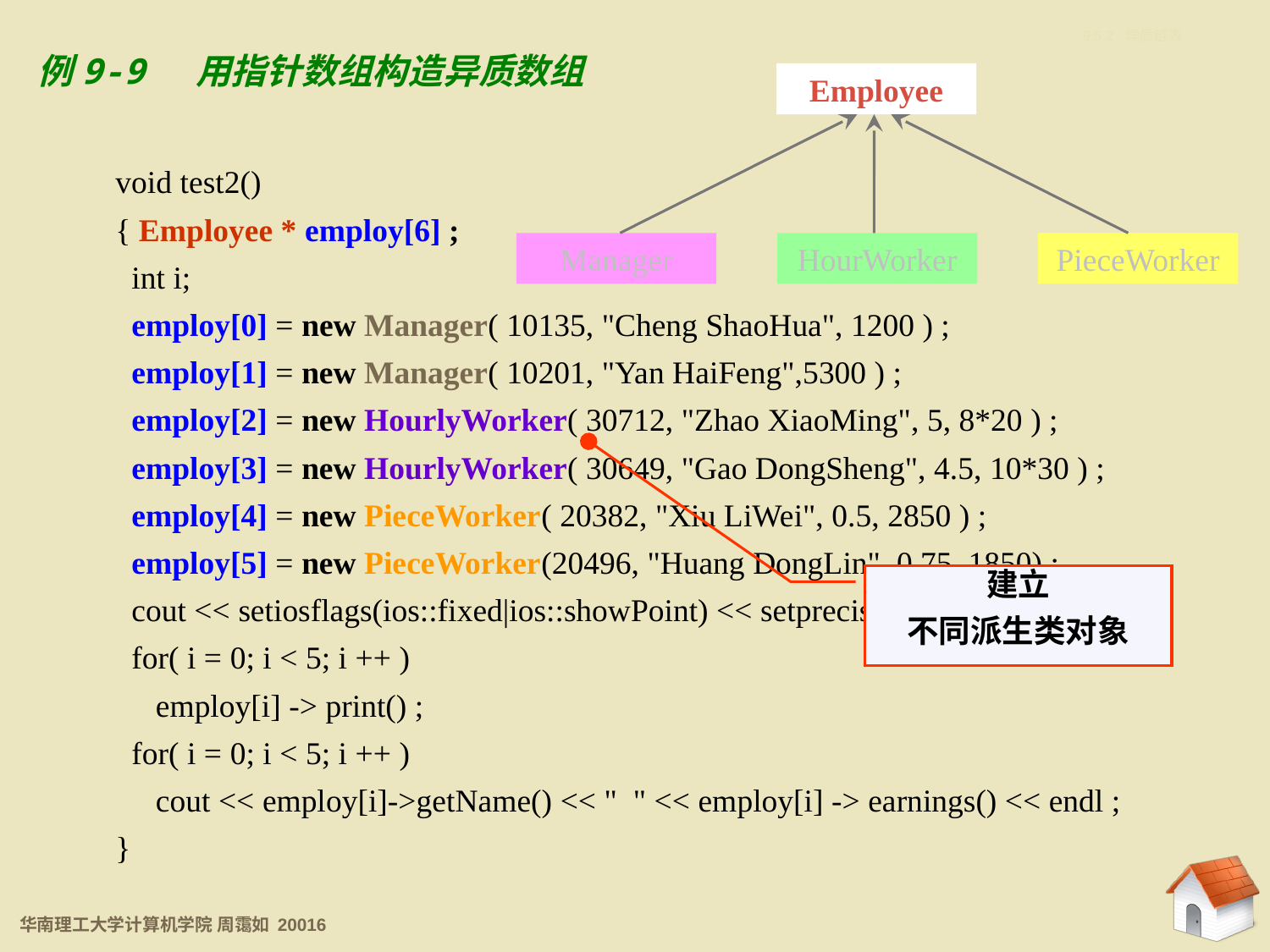

9.5.2  异质链表
例9-9  用指针数组构造异质数组
Employee

Manager
HourWorker
PieceWorker
void test2()
{ Employee * employ[6] ;
  int i;
  employ[0] = new Manager( 10135, "Cheng ShaoHua", 1200 ) ;
  employ[1] = new Manager( 10201, "Yan HaiFeng",5300 ) ;
  employ[2] = new HourlyWorker( 30712, "Zhao XiaoMing", 5, 8*20 ) ;
  employ[3] = new HourlyWorker( 30649, "Gao DongSheng", 4.5, 10*30 ) ;
  employ[4] = new PieceWorker( 20382, "Xiu LiWei", 0.5, 2850 ) ;
  employ[5] = new PieceWorker(20496, "Huang DongLin", 0.75, 1850) ;
  cout << setiosflags(ios::fixed|ios::showPoint) << setprecision(2) ;
  for( i = 0; i < 5; i ++ )
     employ[i] -> print() ;
  for( i = 0; i < 5; i ++ )
     cout << employ[i]->getName() << "  " << employ[i] -> earnings() << endl ;
}
建立
不同派生类对象